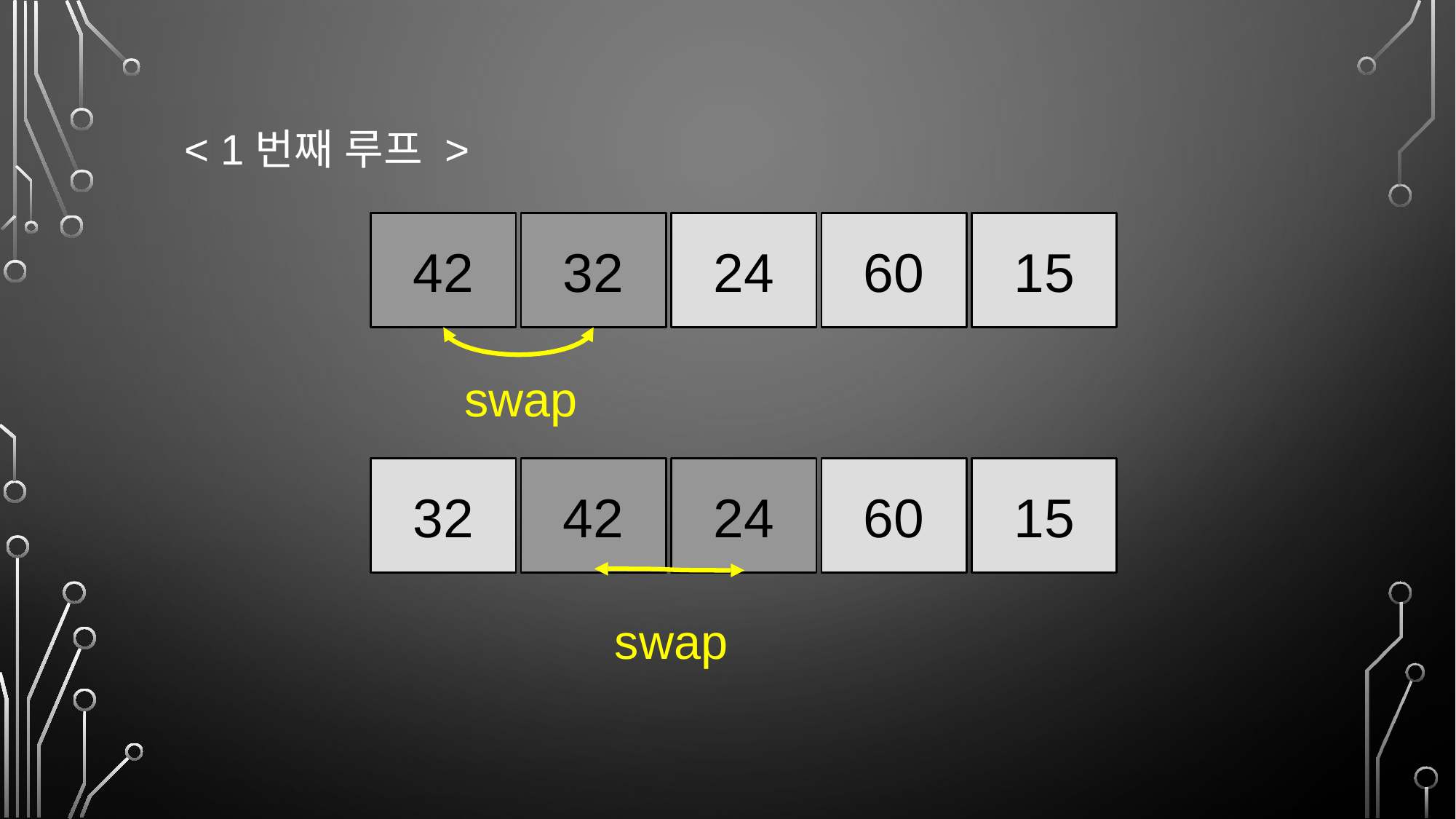

< 1번째 루프 >
42
32
24
60
15
swap
32
42
24
60
15
swap